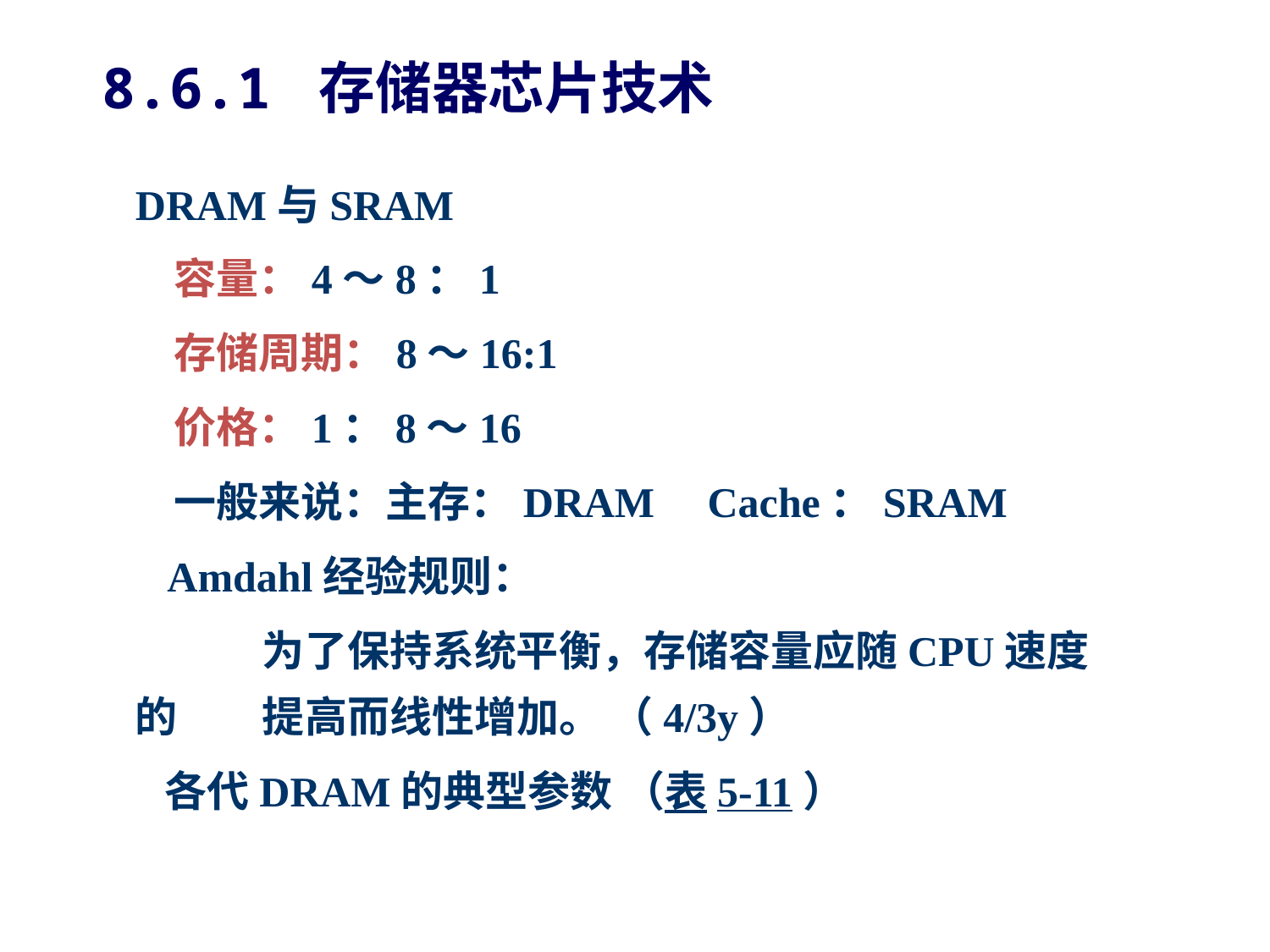

8.6.1 存储器芯片技术
DRAM与SRAM
   容量：4～8：1
   存储周期：8～16:1
   价格：1：8～16
   一般来说：主存：DRAM     Cache：SRAM
   Amdahl经验规则：
   	为了保持系统平衡，存储容量应随CPU速度的	提高而线性增加。 （4/3y）
  各代DRAM的典型参数 （表5-11）